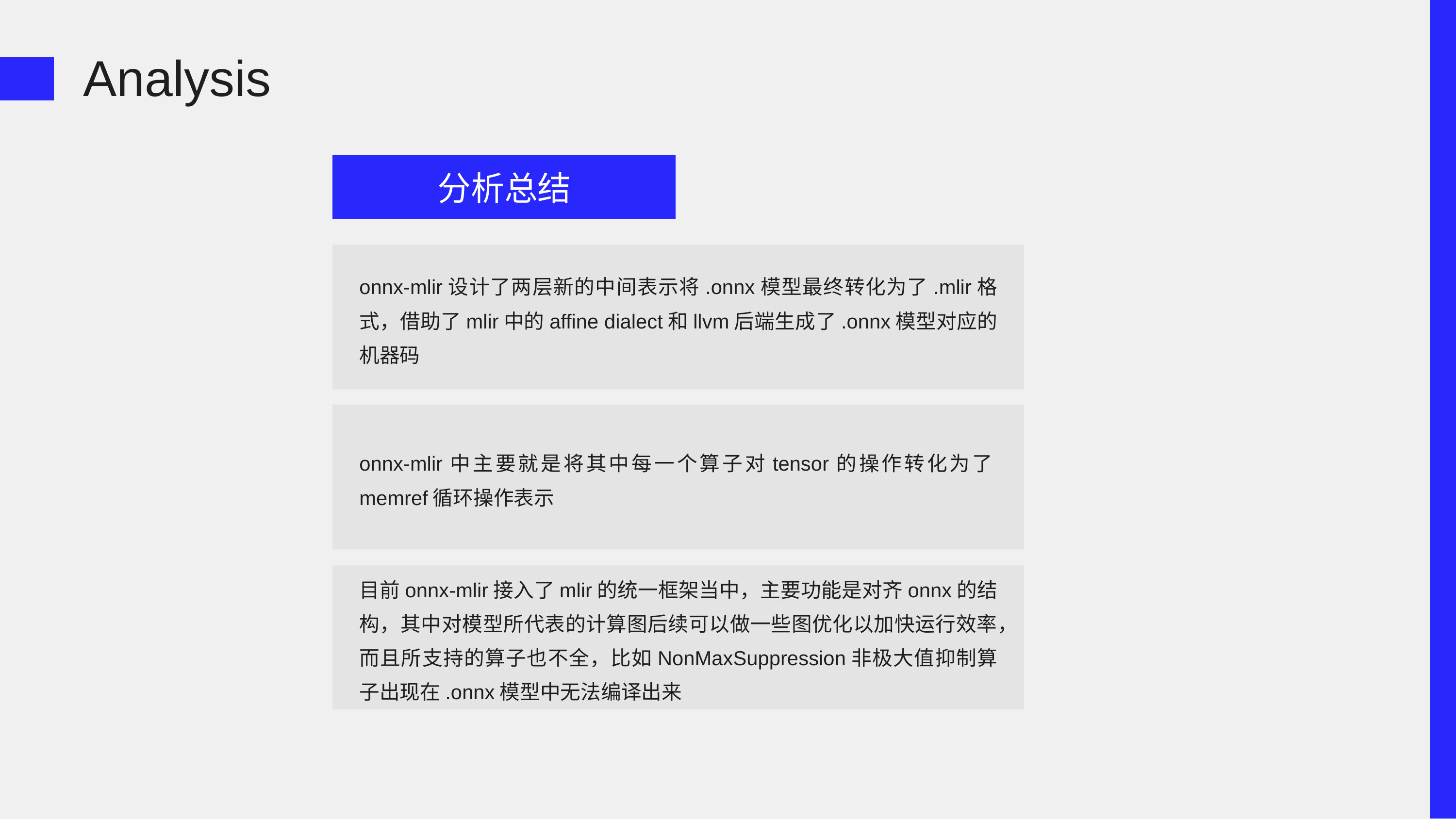

Analysis

分析总结

onnx-mlir设计了两层新的中间表示将.onnx模型最终转化为了.mlir格式，借助了mlir中的affine dialect和llvm后端生成了.onnx模型对应的机器码

onnx-mlir中主要就是将其中每一个算子对tensor的操作转化为了memref循环操作表示

目前onnx-mlir接入了mlir的统一框架当中，主要功能是对齐onnx的结构，其中对模型所代表的计算图后续可以做一些图优化以加快运行效率，而且所支持的算子也不全，比如NonMaxSuppression非极大值抑制算子出现在.onnx模型中无法编译出来